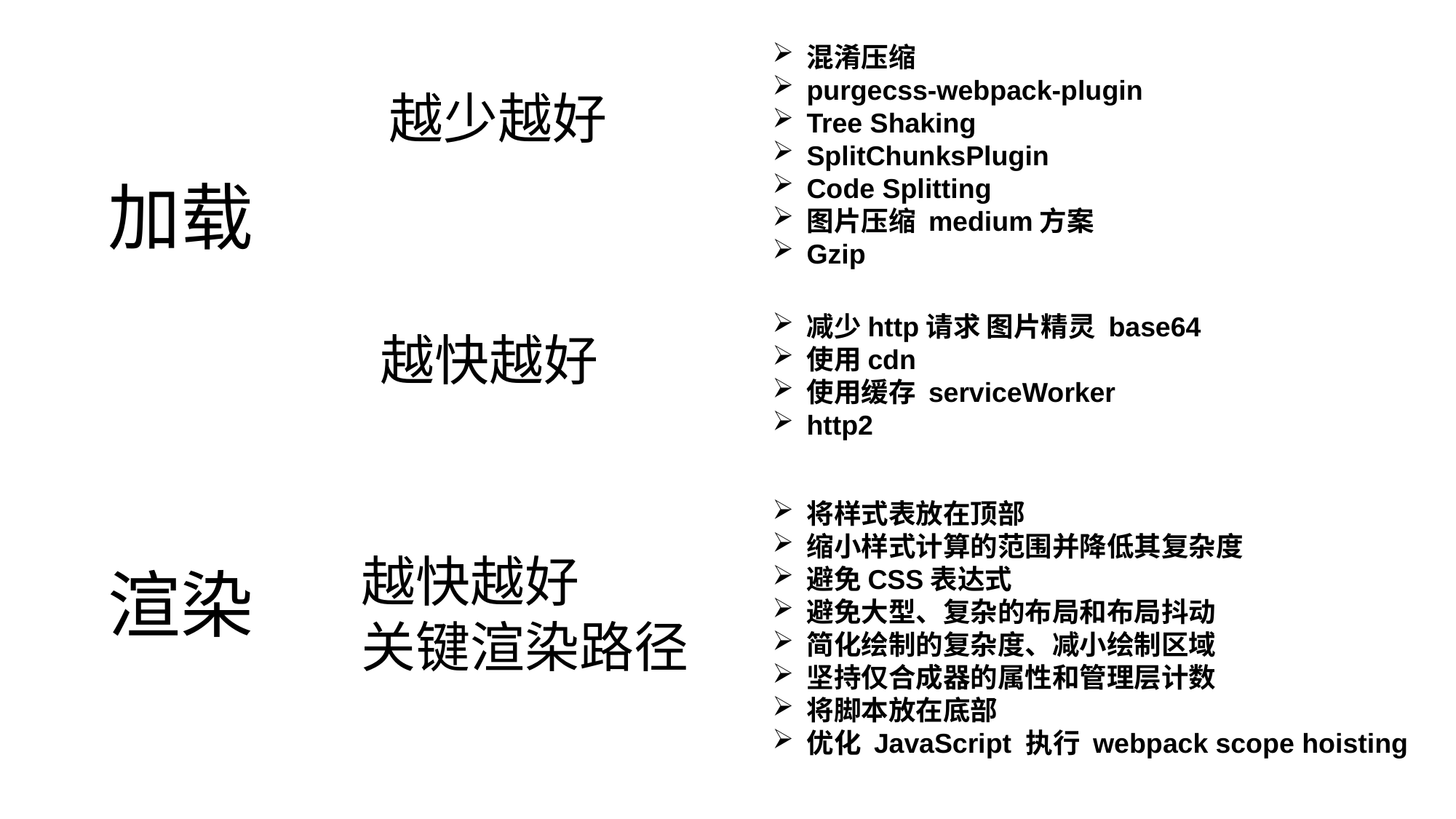

混淆压缩
purgecss-webpack-plugin
Tree Shaking
SplitChunksPlugin
Code Splitting
图片压缩 medium方案
Gzip
越少越好
加载
减少http请求 图片精灵 base64
使用cdn
使用缓存 serviceWorker
http2
越快越好
将样式表放在顶部
缩小样式计算的范围并降低其复杂度
避免CSS表达式
避免大型、复杂的布局和布局抖动
简化绘制的复杂度、减小绘制区域
坚持仅合成器的属性和管理层计数
将脚本放在底部
优化 JavaScript 执行 webpack scope hoisting
越快越好
关键渲染路径
渲染